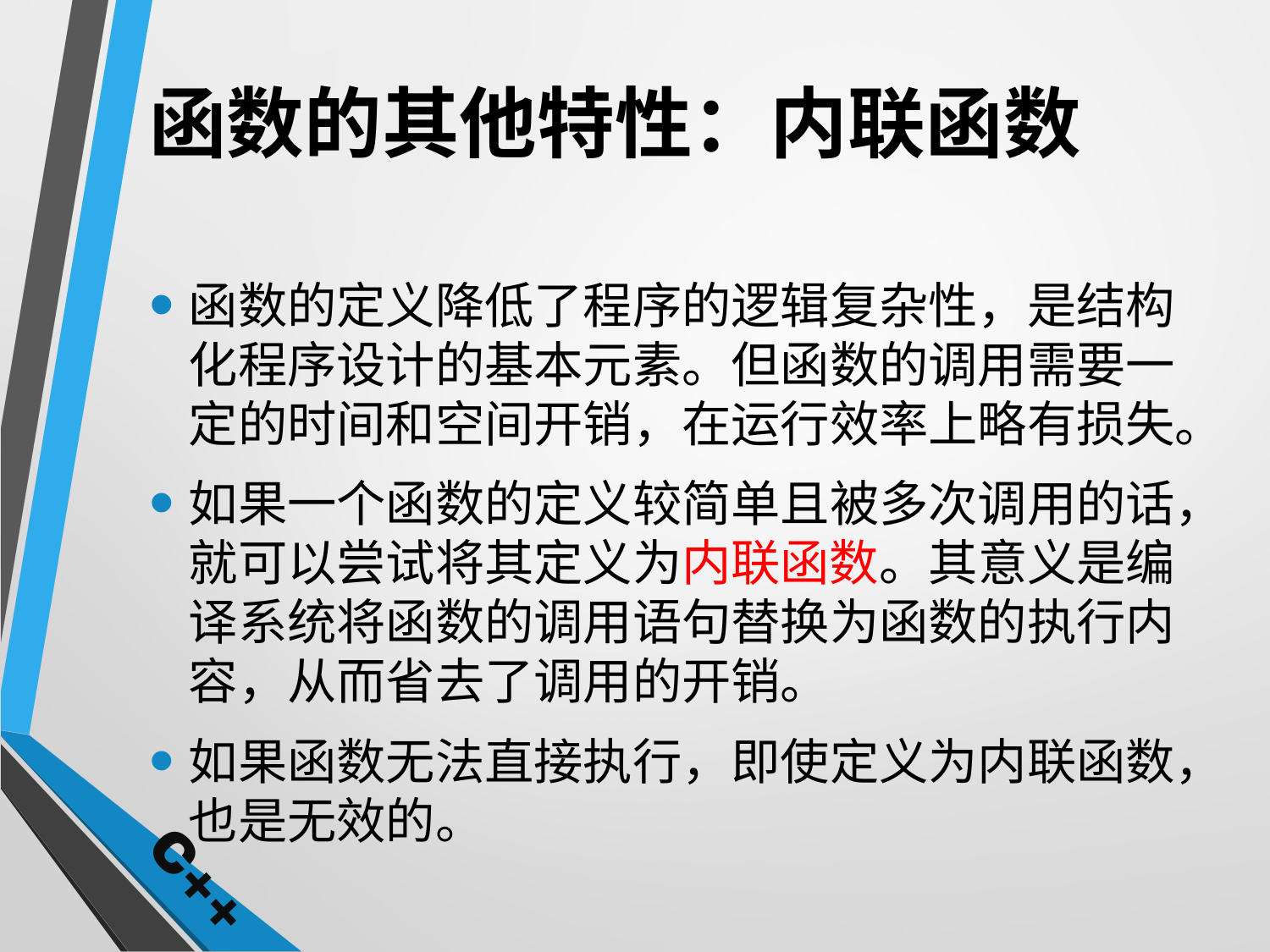

# 函数的其他特性：内联函数
函数的定义降低了程序的逻辑复杂性，是结构化程序设计的基本元素。但函数的调用需要一定的时间和空间开销，在运行效率上略有损失。
如果一个函数的定义较简单且被多次调用的话，就可以尝试将其定义为内联函数。其意义是编译系统将函数的调用语句替换为函数的执行内容，从而省去了调用的开销。
如果函数无法直接执行，即使定义为内联函数，也是无效的。